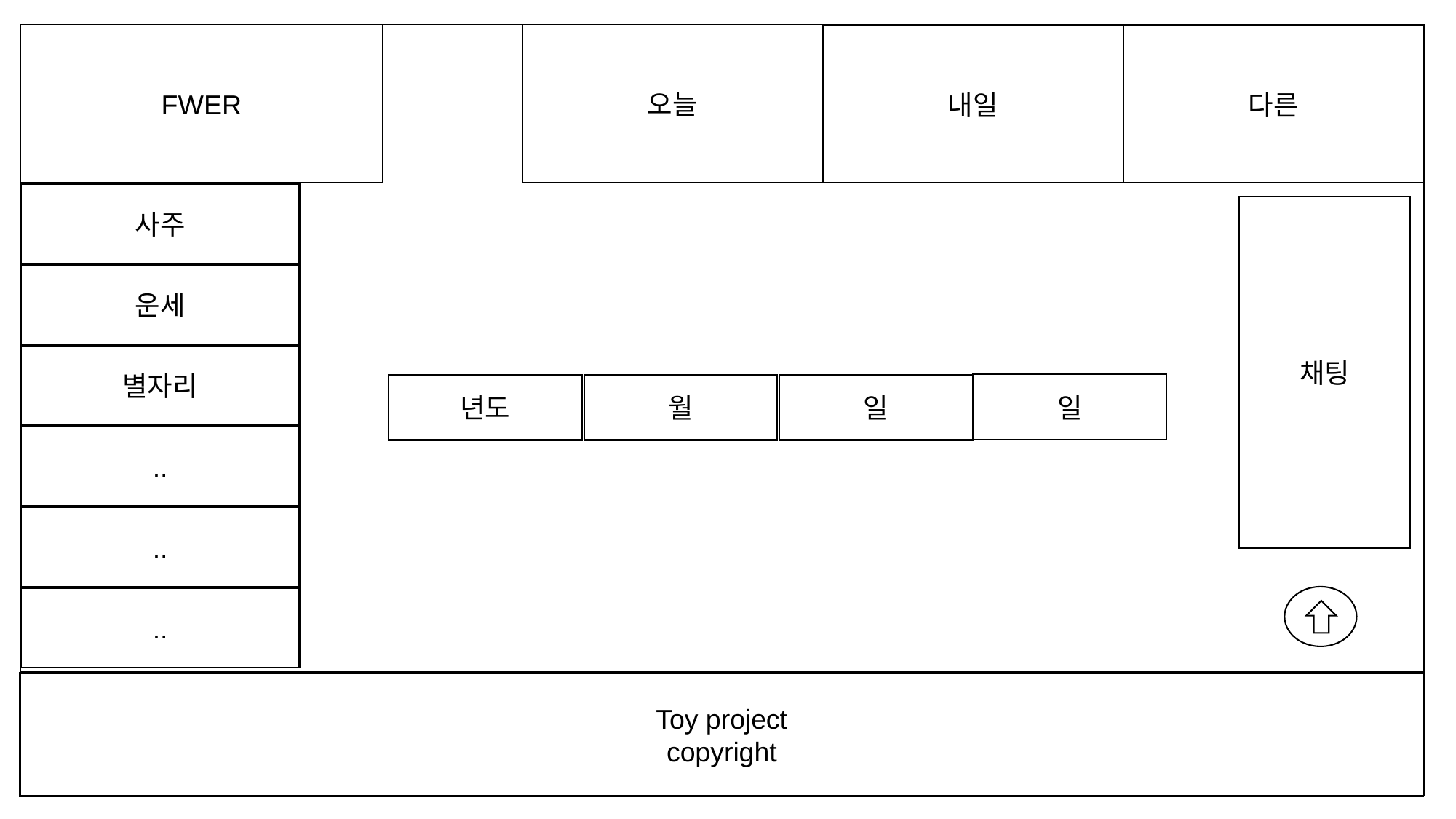

오늘
FWER

내일
다른
사주
채팅
운세
별자리
일
일
월
년도
..
..

..

Toy project
copyright